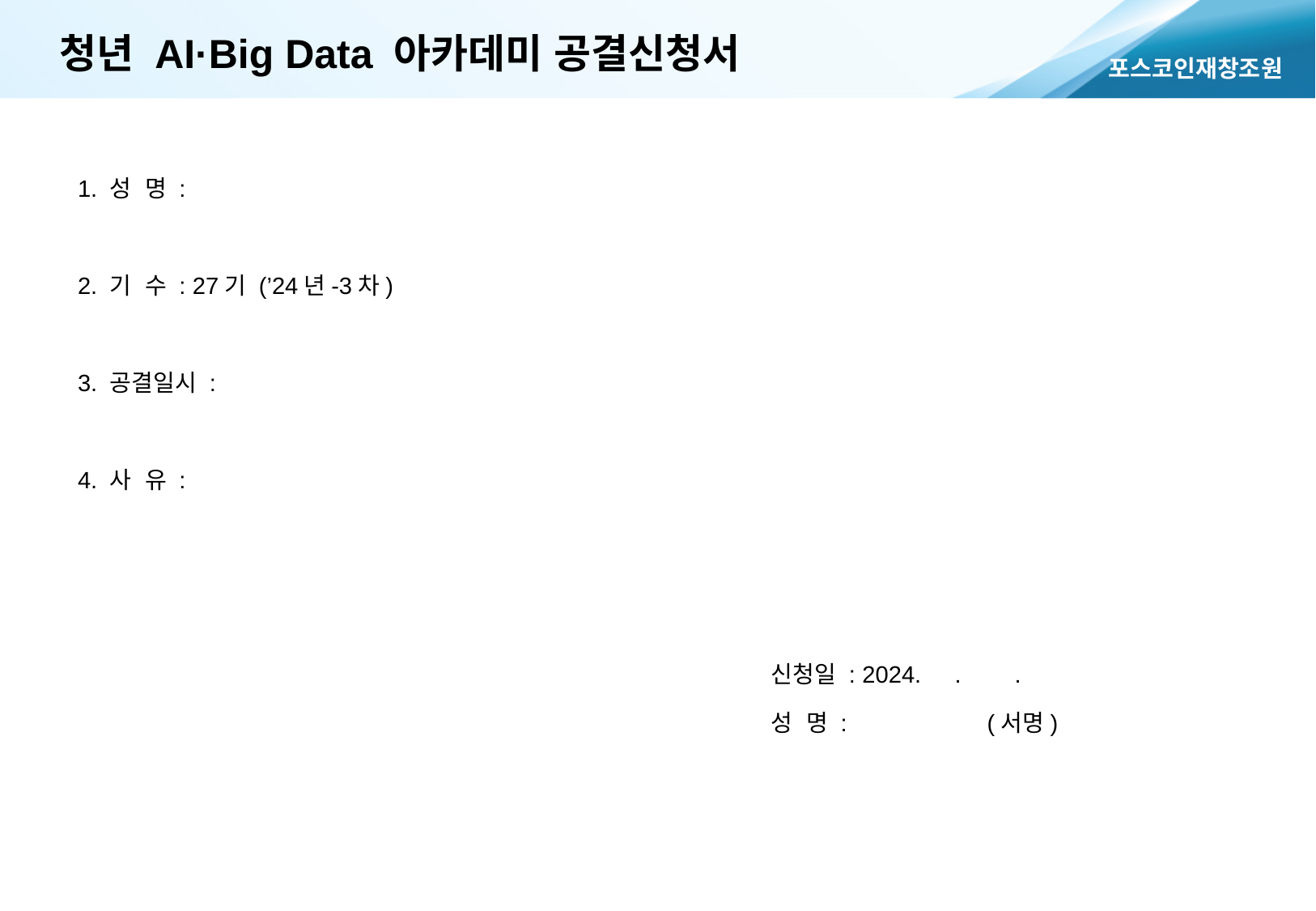

청년 AI·Big Data 아카데미 공결신청서
포스코인재창조원
1. 성  명 :

2. 기  수 : 27기 (’24년-3차)

3. 공결일시 :

4. 사  유 :

                                                                                                       신청일 : 2024.     .        .
                                                                                                       성  명 :                     (서명)